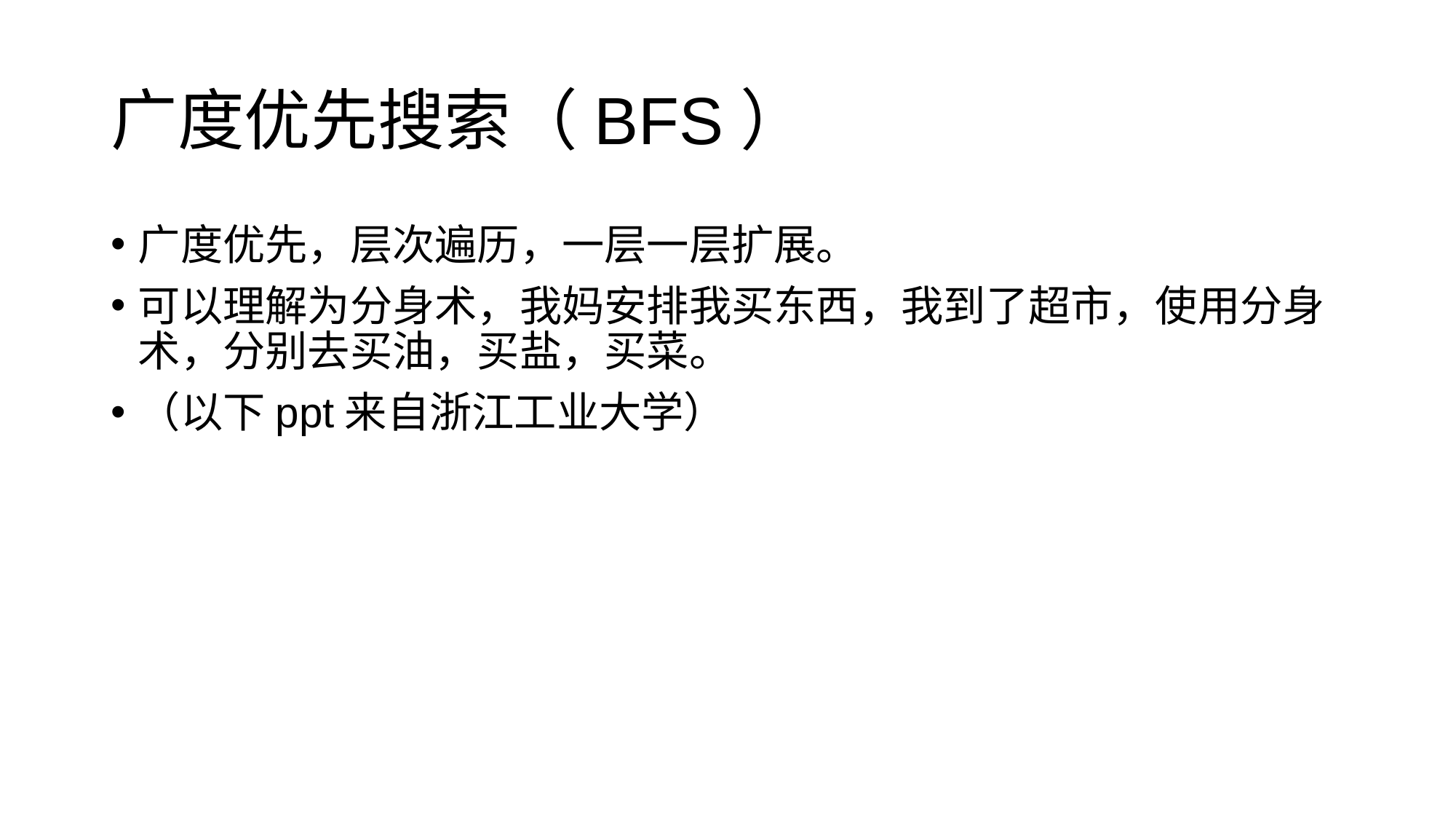

# 广度优先搜索（BFS）
广度优先，层次遍历，一层一层扩展。
可以理解为分身术，我妈安排我买东西，我到了超市，使用分身术，分别去买油，买盐，买菜。
（以下ppt来自浙江工业大学）